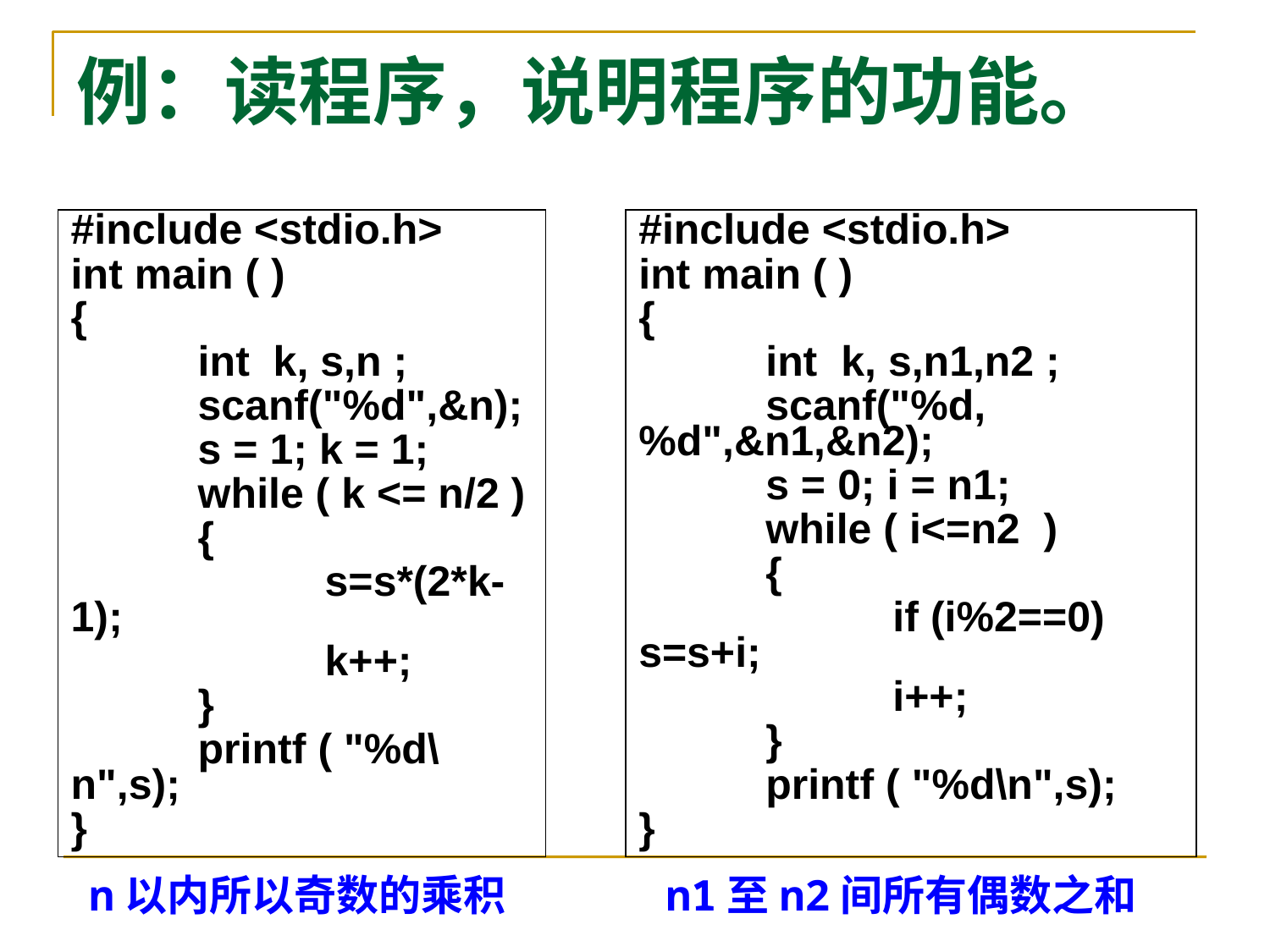

# 例：读程序，说明程序的功能。
#include <stdio.h>
int main ( )
{
	int  k, s,n ;
	scanf("%d",&n);
	s = 1; k = 1;
	while ( k <= n/2 )
	{
   		s=s*(2*k-1);
		k++;
	}
	printf ( "%d\n",s);
}
#include <stdio.h>
int main ( )
{
	int  k, s,n1,n2 ;
	scanf("%d,%d",&n1,&n2);
	s = 0; i = n1;
	while ( i<=n2  )
	{
   		if (i%2==0) s=s+i;
		i++;
	}
	printf ( "%d\n",s);
}
n以内所以奇数的乘积
n1至n2间所有偶数之和